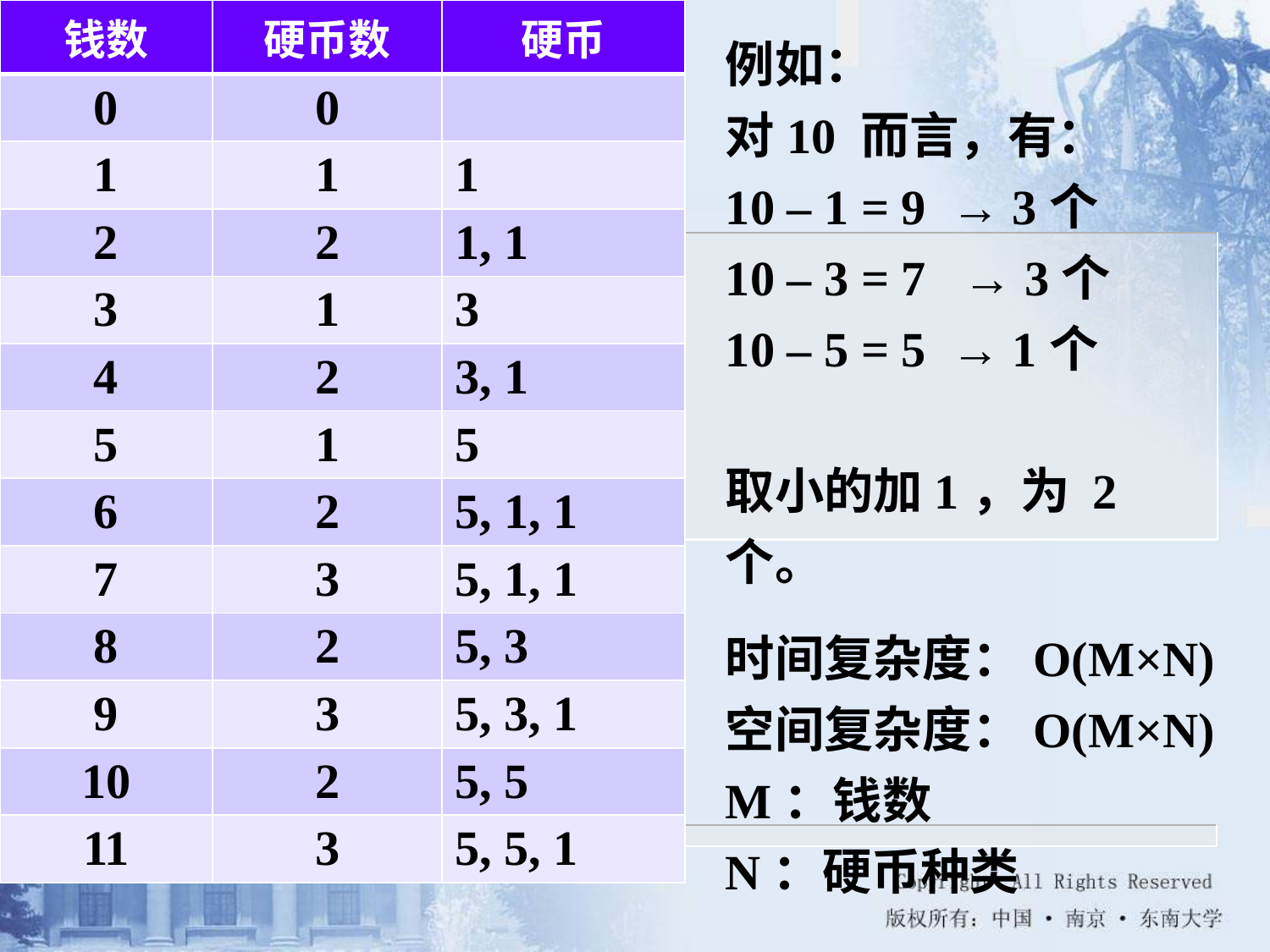

| 钱数 | 硬币数 | 硬币 |
| --- | --- | --- |
| 0 | 0 |  |
| 1 | 1 | 1 |
| 2 | 2 | 1, 1 |
| 3 | 1 | 3 |
| 4 | 2 | 3, 1 |
| 5 | 1 | 5 |
| 6 | 2 | 5, 1, 1 |
| 7 | 3 | 5, 1, 1 |
| 8 | 2 | 5, 3 |
| 9 | 3 | 5, 3, 1 |
| 10 | 2 | 5, 5 |
| 11 | 3 | 5, 5, 1 |
例如：
对10 而言，有：
10 – 1 = 9  → 3个
10 – 3 = 7   → 3个
10 – 5 = 5  → 1个

取小的加1，为 2个。
时间复杂度：O(M×N)
空间复杂度：O(M×N)
M：钱数
N：硬币种类